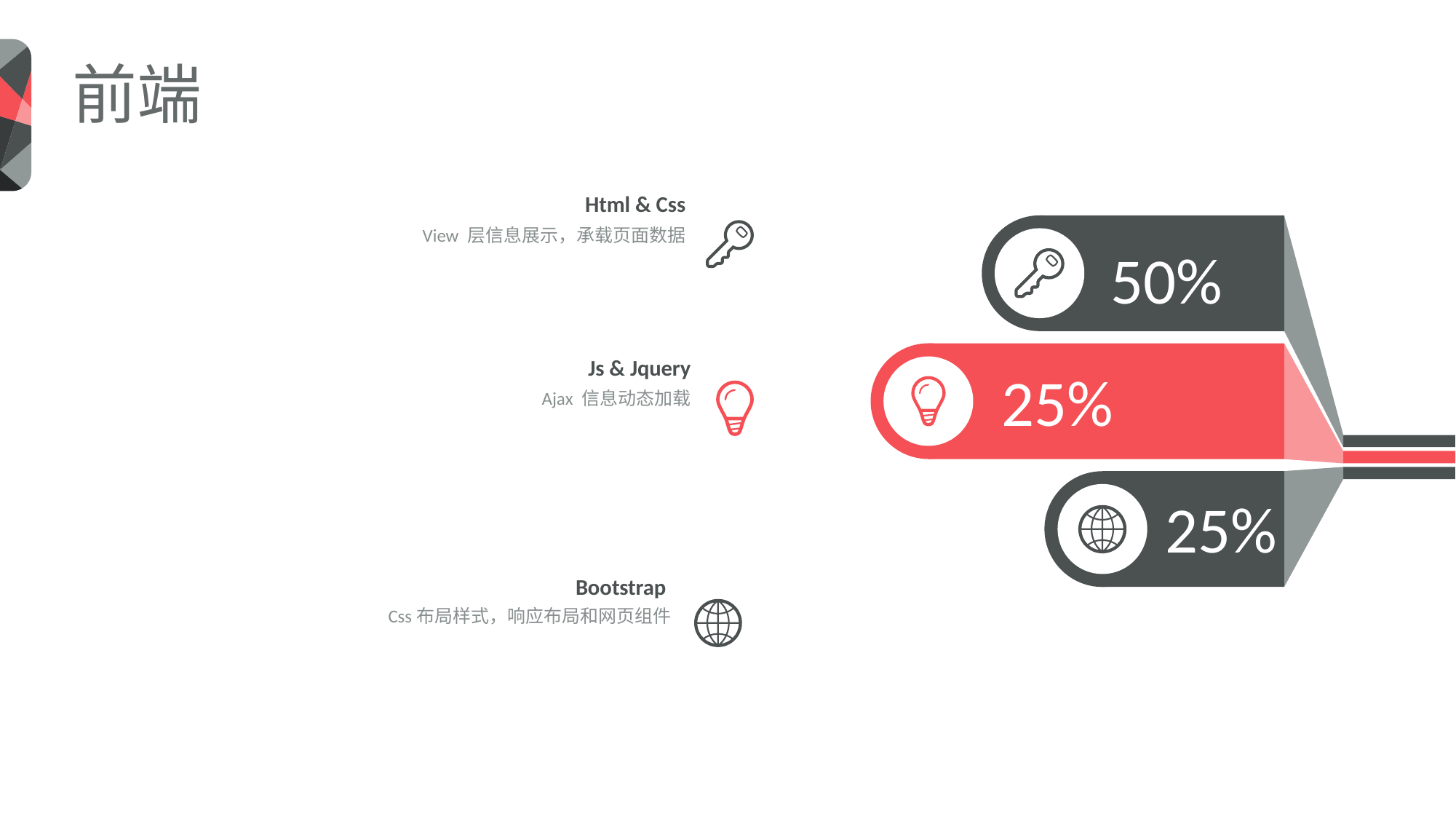

前端
Html & Css
View 层信息展示，承载页面数据

50%

Js & Jquery
Ajax 信息动态加载

25%

25%
Bootstrap
Css布局样式，响应布局和网页组件

80%